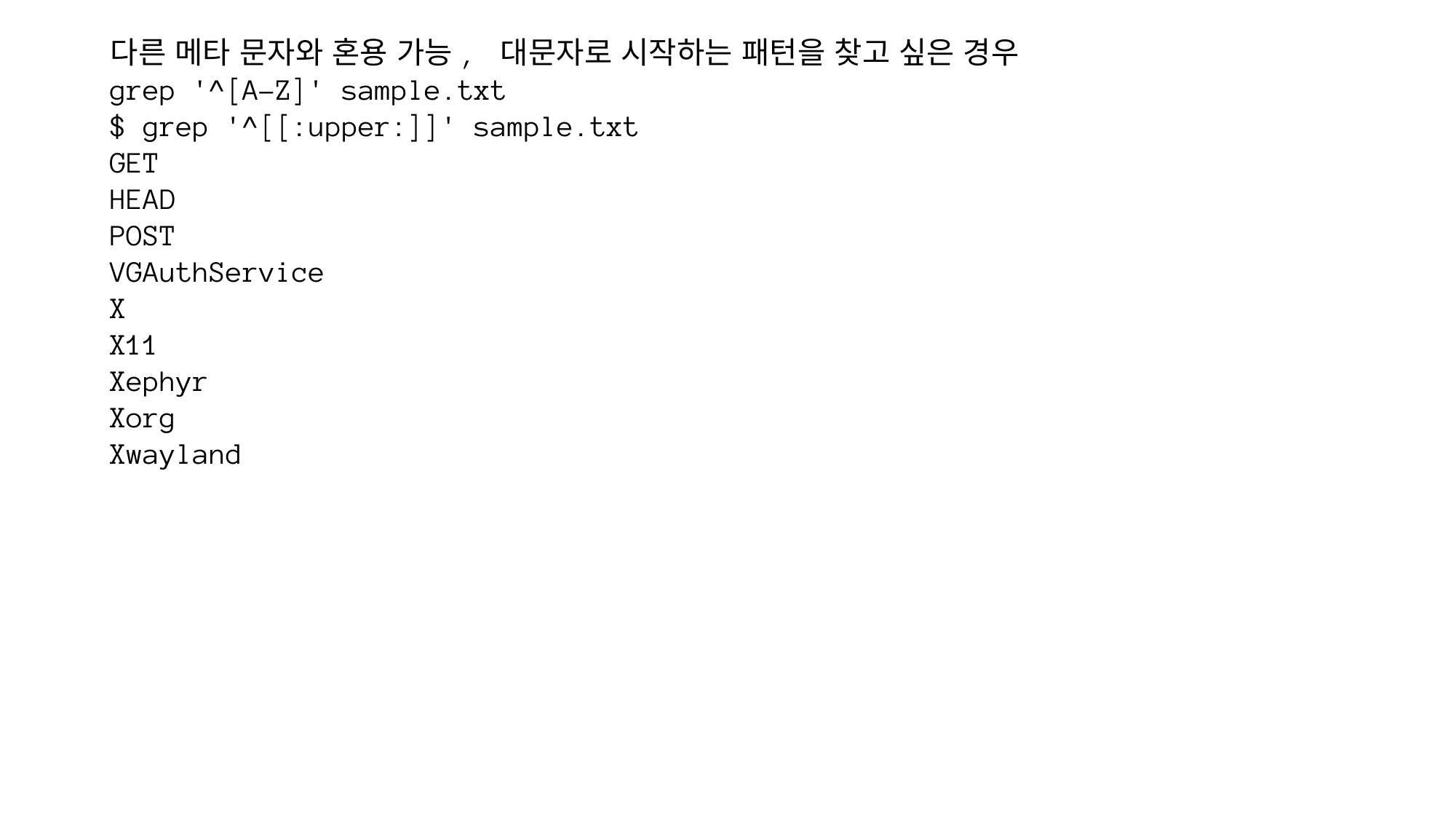

다른 메타 문자와 혼용 가능, 대문자로 시작하는 패턴을 찾고 싶은 경우
grep '^[A-Z]' sample.txt
$ grep '^[[:upper:]]' sample.txt
GET
HEAD
POST
VGAuthService
X
X11
Xephyr
Xorg
Xwayland